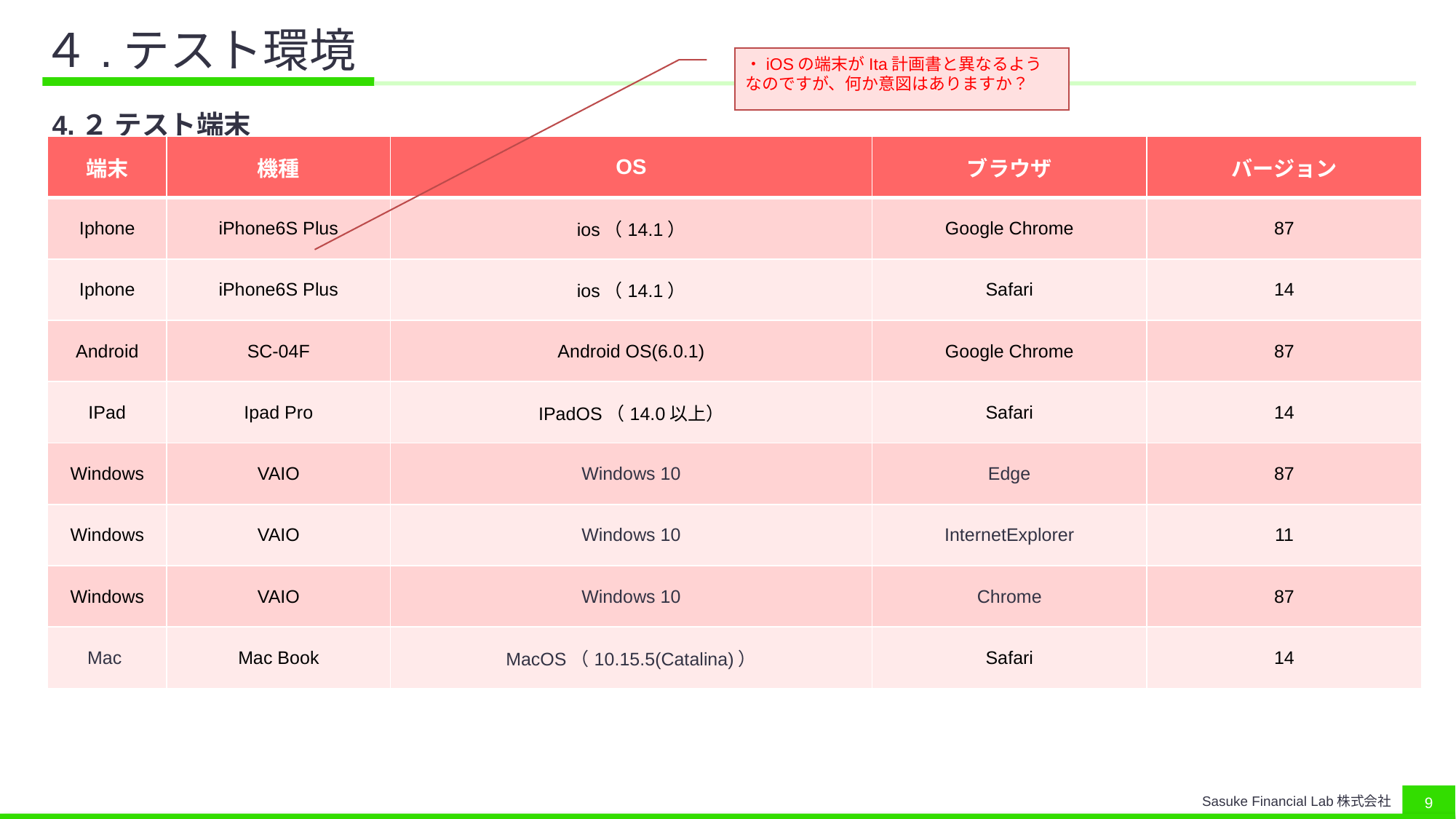

# ４.テスト環境
・iOSの端末がIta計画書と異なるようなのですが、何か意図はありますか？
4.２ テスト端末
| 端末 | 機種 | OS | ブラウザ | バージョン |
| --- | --- | --- | --- | --- |
| Iphone | iPhone6S Plus | ios（14.1） | Google Chrome | 87 |
| Iphone | iPhone6S Plus | ios（14.1） | Safari | 14 |
| Android | SC-04F | Android OS(6.0.1) | Google Chrome | 87 |
| IPad | Ipad Pro | IPadOS（14.0以上） | Safari | 14 |
| Windows | VAIO | Windows 10 | Edge | 87 |
| Windows | VAIO | Windows 10 | InternetExplorer | 11 |
| Windows | VAIO | Windows 10 | Chrome | 87 |
| Mac | Mac Book | MacOS（10.15.5(Catalina)） | Safari | 14 |
9
Sasuke Financial Lab株式会社